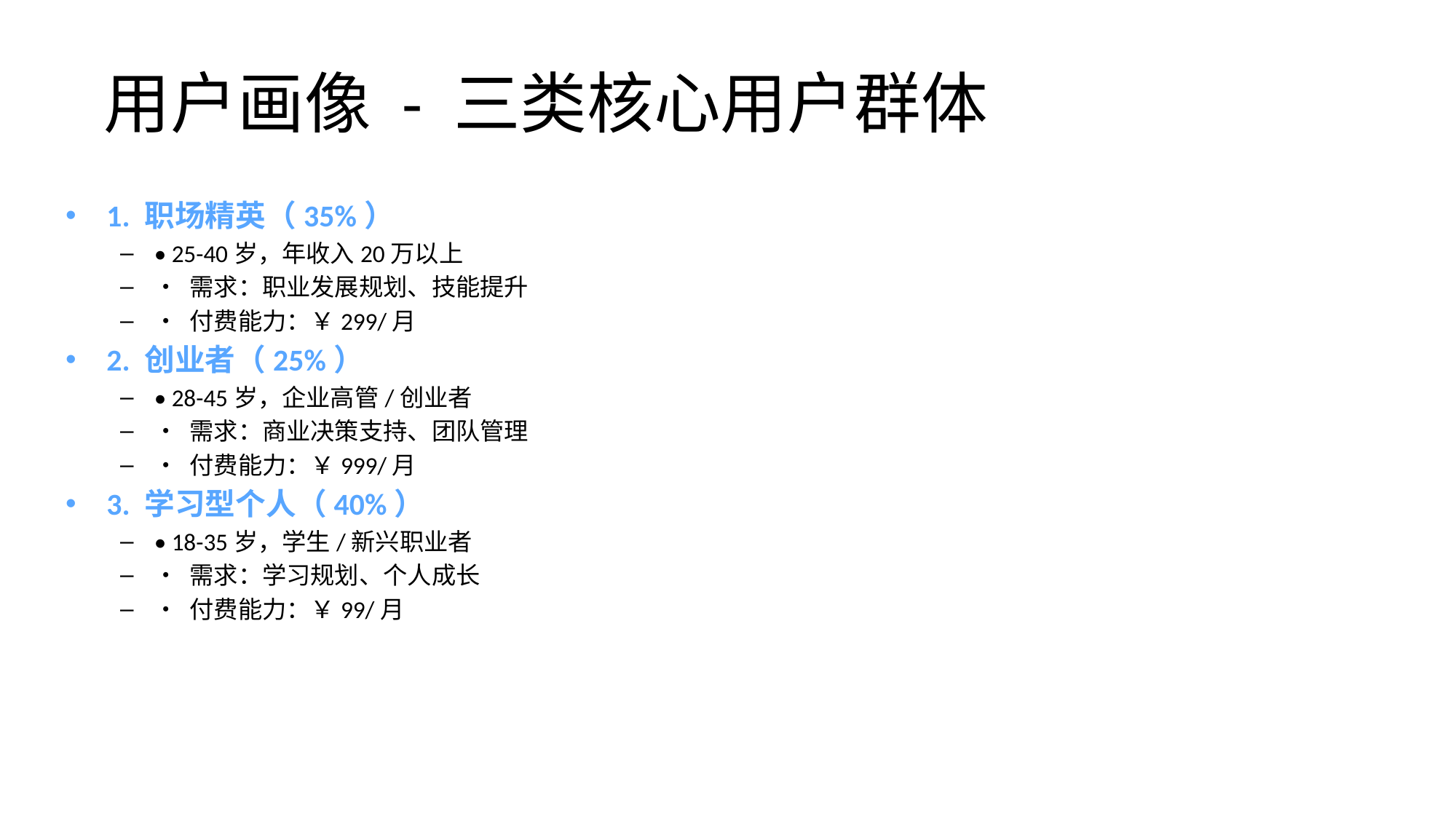

# 用户画像 - 三类核心用户群体
1. 职场精英（35%）
• 25-40岁，年收入20万以上
• 需求：职业发展规划、技能提升
• 付费能力：￥299/月
2. 创业者（25%）
• 28-45岁，企业高管/创业者
• 需求：商业决策支持、团队管理
• 付费能力：￥999/月
3. 学习型个人（40%）
• 18-35岁，学生/新兴职业者
• 需求：学习规划、个人成长
• 付费能力：￥99/月